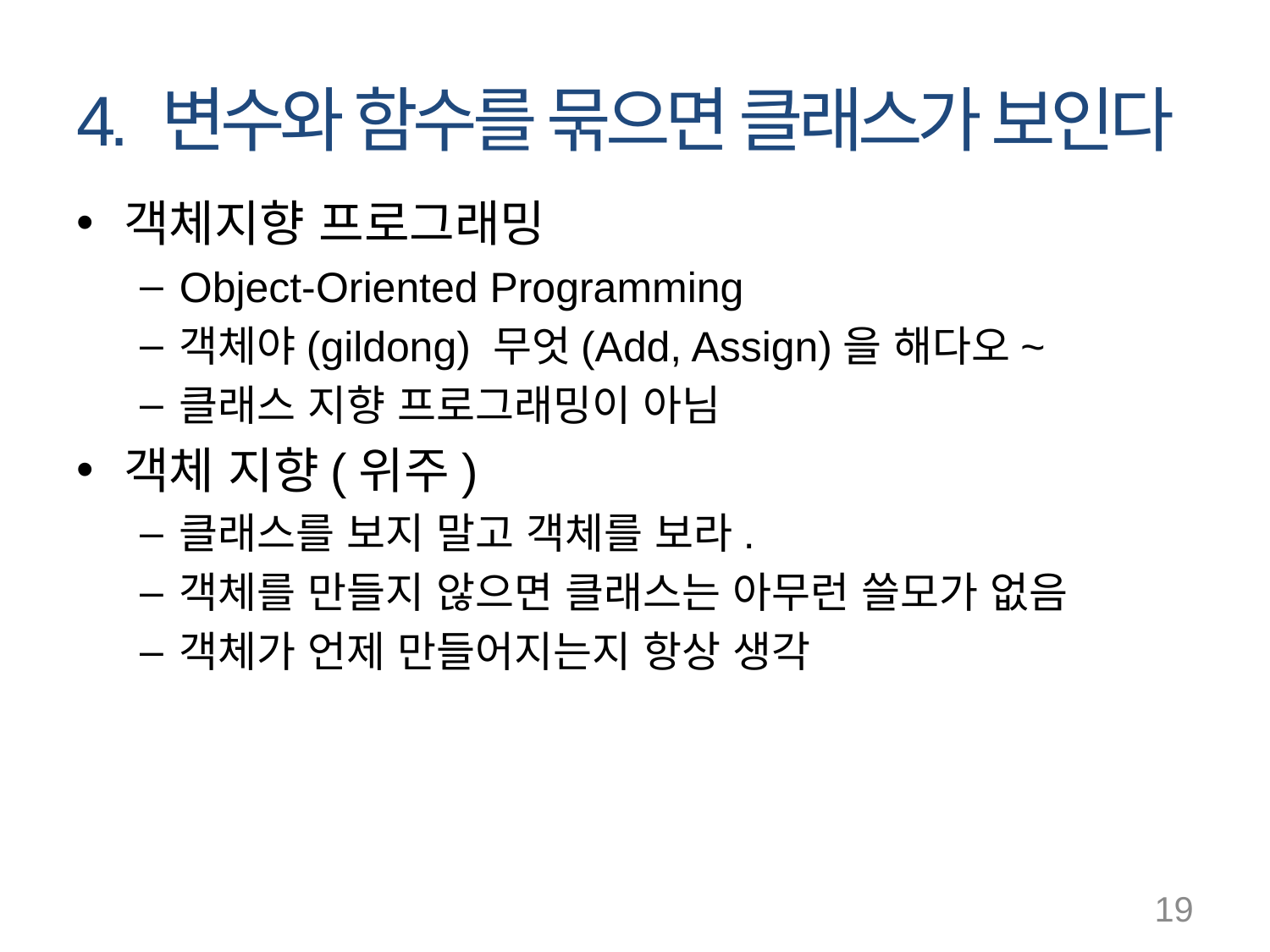

# 4. 변수와 함수를 묶으면 클래스가 보인다
객체지향 프로그래밍
Object-Oriented Programming
객체야(gildong) 무엇(Add, Assign)을 해다오~
클래스 지향 프로그래밍이 아님
객체 지향(위주)
클래스를 보지 말고 객체를 보라.
객체를 만들지 않으면 클래스는 아무런 쓸모가 없음
객체가 언제 만들어지는지 항상 생각

19